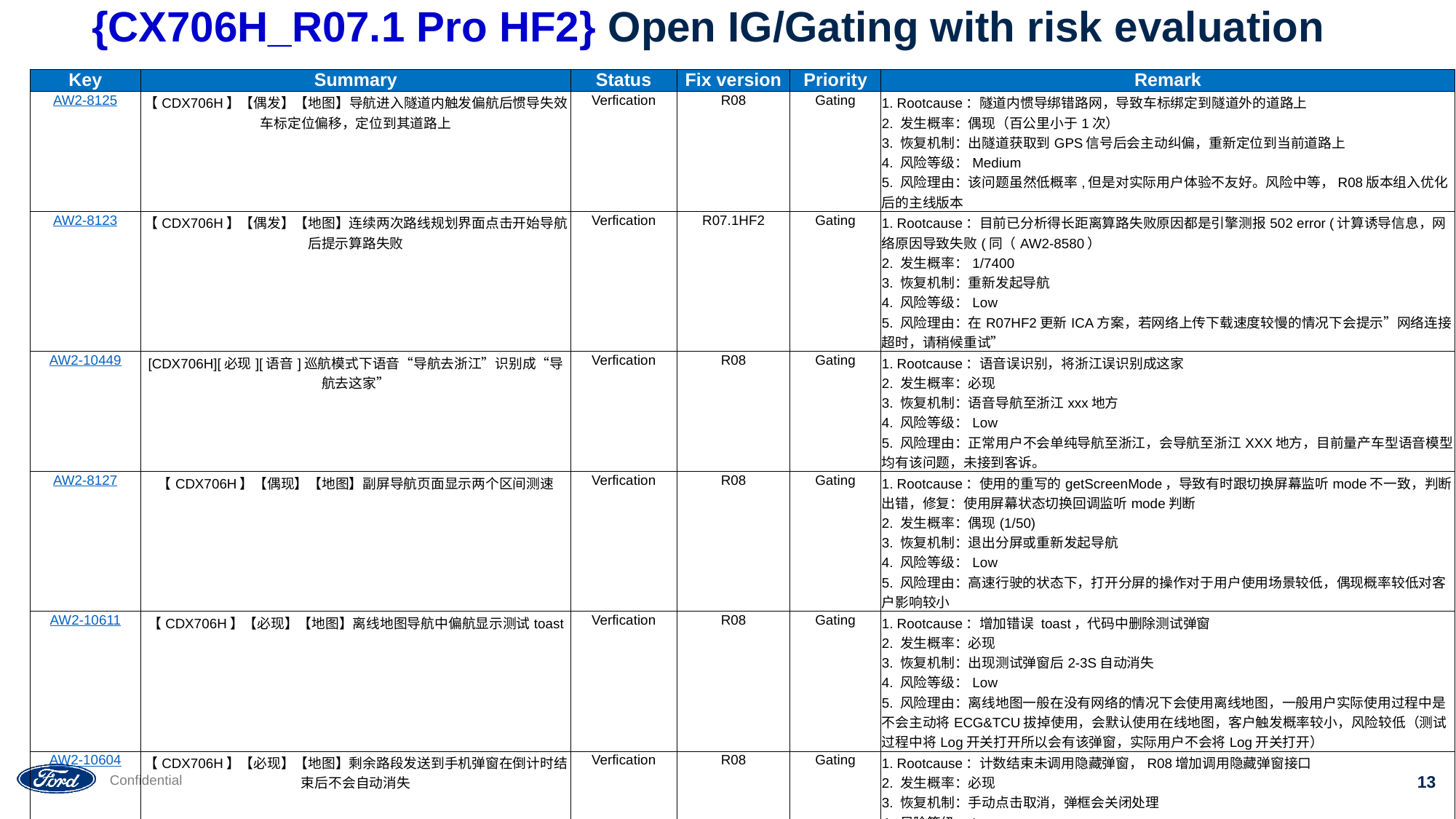

# {CX706H_R07.1 Pro HF2} Open IG/Gating with risk evaluation
| Key | Summary | Status | Fix version | Priority | Remark |
| --- | --- | --- | --- | --- | --- |
| AW2-8125 | 【CDX706H】【偶发】【地图】导航进入隧道内触发偏航后惯导失效车标定位偏移，定位到其道路上 | Verfication | R08 | Gating | 1. Rootcause：隧道内惯导绑错路网，导致车标绑定到隧道外的道路上 2. 发生概率：偶现（百公里小于1次） 3. 恢复机制：出隧道获取到GPS信号后会主动纠偏，重新定位到当前道路上 4. 风险等级：Medium 5. 风险理由：该问题虽然低概率,但是对实际用户体验不友好。风险中等，R08版本组入优化后的主线版本 |
| AW2-8123 | 【CDX706H】【偶发】【地图】连续两次路线规划界面点击开始导航后提示算路失败 | Verfication | R07.1HF2 | Gating | 1. Rootcause：目前已分析得长距离算路失败原因都是引擎测报502 error (计算诱导信息，网络原因导致失败(同（AW2-8580） 2. 发生概率：1/7400 3. 恢复机制：重新发起导航 4. 风险等级：Low 5. 风险理由：在R07HF2更新ICA方案，若网络上传下载速度较慢的情况下会提示”网络连接超时，请稍候重试” |
| AW2-10449 | [CDX706H][必现][语音]巡航模式下语音“导航去浙江”识别成“导航去这家” | Verfication | R08 | Gating | 1. Rootcause：语音误识别，将浙江误识别成这家 2. 发生概率：必现 3. 恢复机制：语音导航至浙江xxx地方 4. 风险等级：Low 5. 风险理由：正常用户不会单纯导航至浙江，会导航至浙江XXX地方，目前量产车型语音模型均有该问题，未接到客诉。 |
| AW2-8127 | 【CDX706H】【偶现】【地图】副屏导航页面显示两个区间测速 | Verfication | R08 | Gating | 1. Rootcause：使用的重写的getScreenMode，导致有时跟切换屏幕监听mode不一致，判断出错，修复：使用屏幕状态切换回调监听mode判断 2. 发生概率：偶现(1/50) 3. 恢复机制：退出分屏或重新发起导航 4. 风险等级：Low 5. 风险理由：高速行驶的状态下，打开分屏的操作对于用户使用场景较低，偶现概率较低对客户影响较小 |
| AW2-10611 | 【CDX706H】【必现】【地图】离线地图导航中偏航显示测试toast | Verfication | R08 | Gating | 1. Rootcause：增加错误 toast，代码中删除测试弹窗 2. 发生概率：必现 3. 恢复机制：出现测试弹窗后2-3S自动消失 4. 风险等级：Low 5. 风险理由：离线地图一般在没有网络的情况下会使用离线地图，一般用户实际使用过程中是不会主动将ECG&TCU拔掉使用，会默认使用在线地图，客户触发概率较小，风险较低（测试过程中将Log开关打开所以会有该弹窗，实际用户不会将Log开关打开） |
| AW2-10604 | 【CDX706H】【必现】【地图】剩余路段发送到手机弹窗在倒计时结束后不会自动消失 | Verfication | R08 | Gating | 1. Rootcause：计数结束未调用隐藏弹窗，R08增加调用隐藏弹窗接口 2. 发生概率：必现 3. 恢复机制：手动点击取消，弹框会关闭处理 4. 风险等级：Low 5. 风险理由：改Bug 非功能bug，为体验bug，客户使用场景较低（前置条件：1.输入非公司/家的终点发起导航2.在距离终点2公里之内的任意位置熄火)，风险较低 |